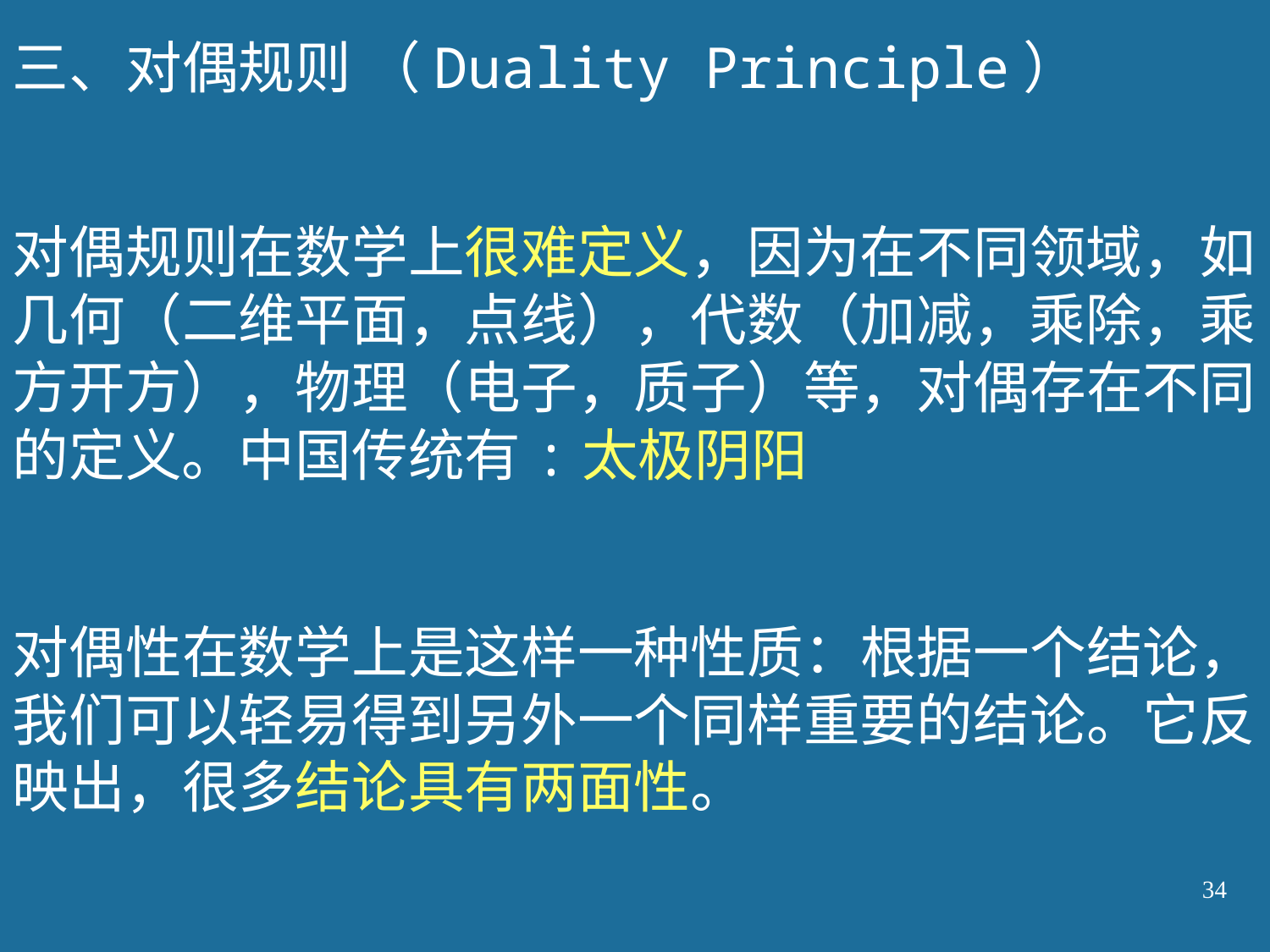

三、对偶规则 （Duality Principle）
对偶规则在数学上很难定义，因为在不同领域，如几何（二维平面，点线），代数（加减，乘除，乘方开方），物理（电子，质子）等，对偶存在不同的定义。中国传统有:太极阴阳
对偶性在数学上是这样一种性质：根据一个结论，我们可以轻易得到另外一个同样重要的结论。它反映出，很多结论具有两面性。
34